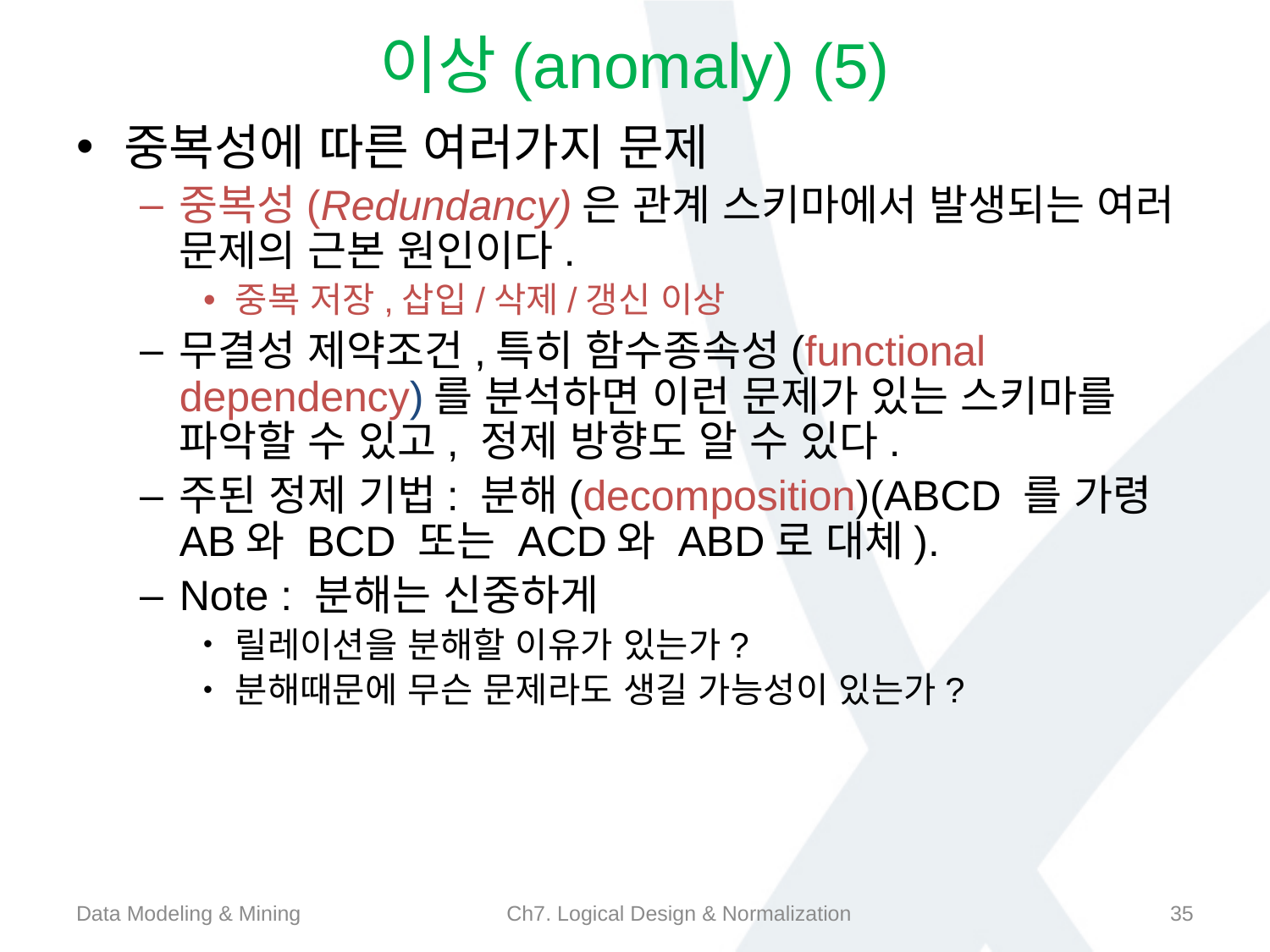

# 이상(anomaly) (5)
중복성에 따른 여러가지 문제
중복성(Redundancy)은 관계 스키마에서 발생되는 여러 문제의 근본 원인이다.
중복 저장,삽입/삭제/갱신 이상
무결성 제약조건,특히 함수종속성(functional dependency)를 분석하면 이런 문제가 있는 스키마를 파악할 수 있고, 정제 방향도 알 수 있다.
주된 정제 기법: 분해(decomposition)(ABCD 를 가령 AB와 BCD 또는 ACD와 ABD로 대체).
Note : 분해는 신중하게
릴레이션을 분해할 이유가 있는가?
분해때문에 무슨 문제라도 생길 가능성이 있는가?

Data Modeling & Mining
Ch7. Logical Design & Normalization
35